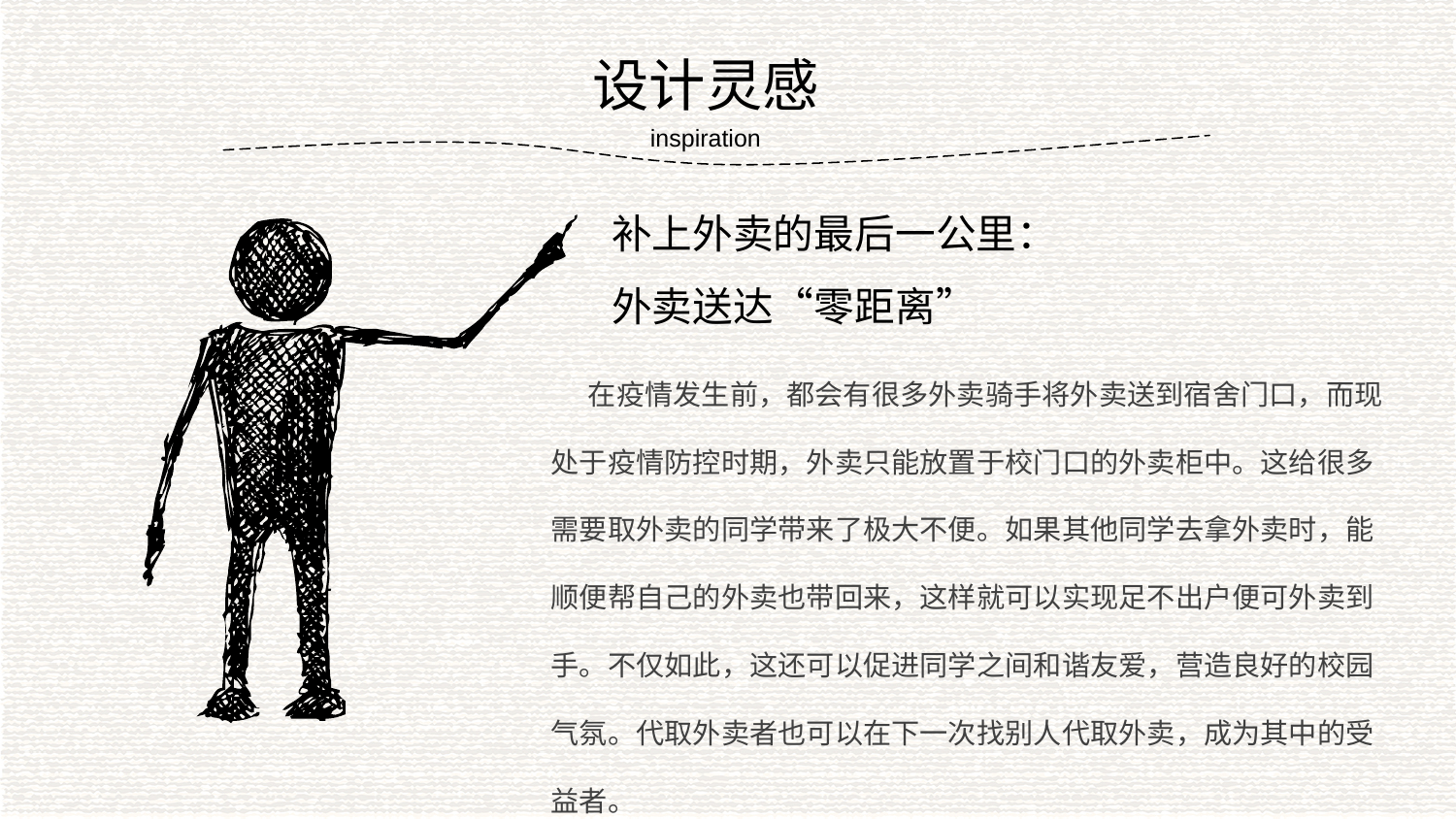

设计灵感
inspiration

补上外卖的最后一公里：外卖送达“零距离”

       在疫情发生前，都会有很多外卖骑手将外卖送到宿舍门口，而现处于疫情防控时期，外卖只能放置于校门口的外卖柜中。这给很多需要取外卖的同学带来了极大不便。如果其他同学去拿外卖时，能顺便帮自己的外卖也带回来，这样就可以实现足不出户便可外卖到手。不仅如此，这还可以促进同学之间和谐友爱，营造良好的校园气氛。代取外卖者也可以在下一次找别人代取外卖，成为其中的受益者。